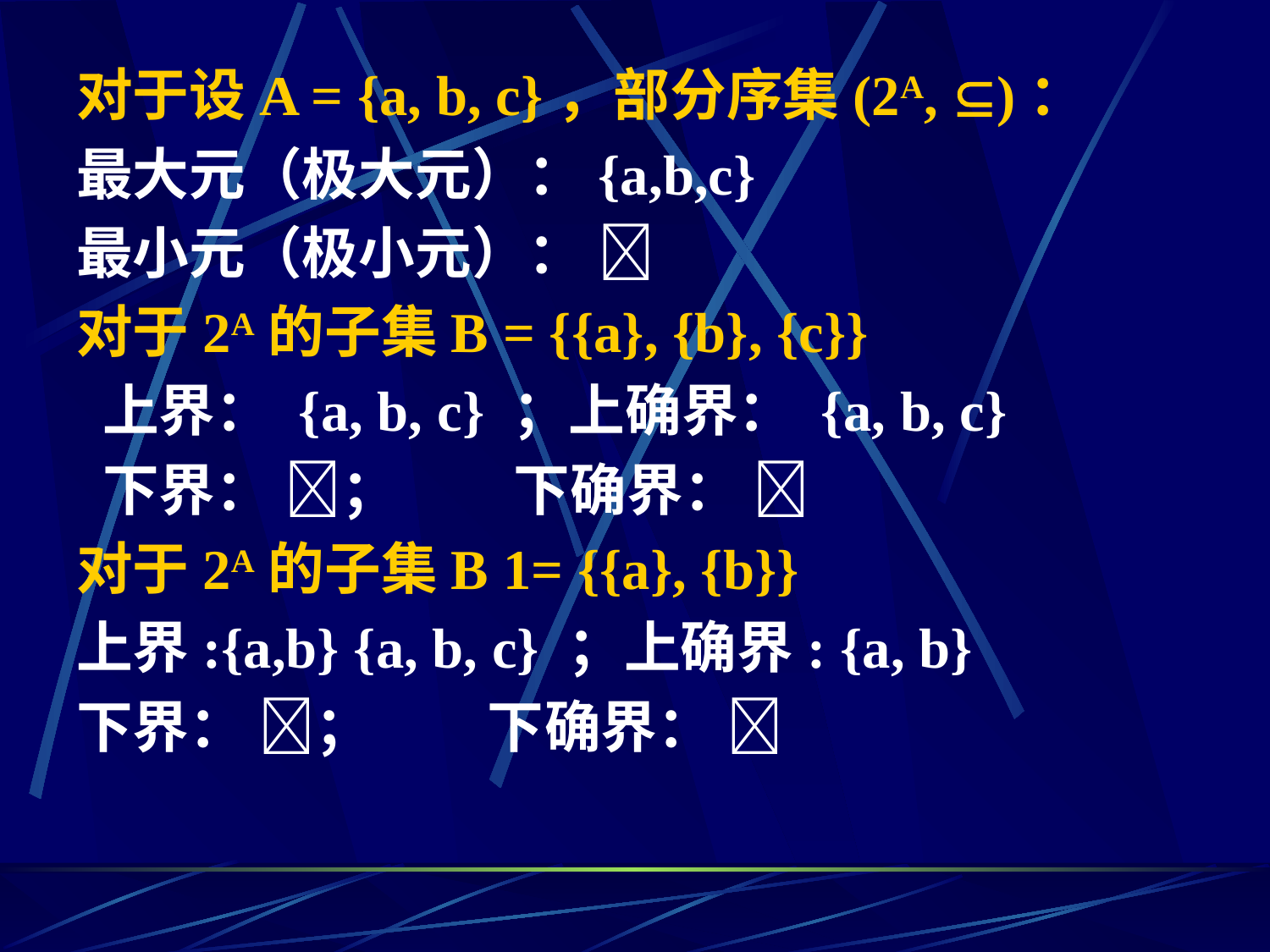

对于设A = {a, b, c}，部分序集(2A, ⊆)：
最大元（极大元）：{a,b,c}
最小元（极小元）： φ
对于2A的子集B = {{a}, {b}, {c}}
 上界： {a, b, c} ；上确界： {a, b, c}
 下界： φ；         下确界： φ
对于2A的子集B 1= {{a}, {b}}
上界:{a,b} {a, b, c} ；上确界: {a, b}
下界： φ；         下确界： φ